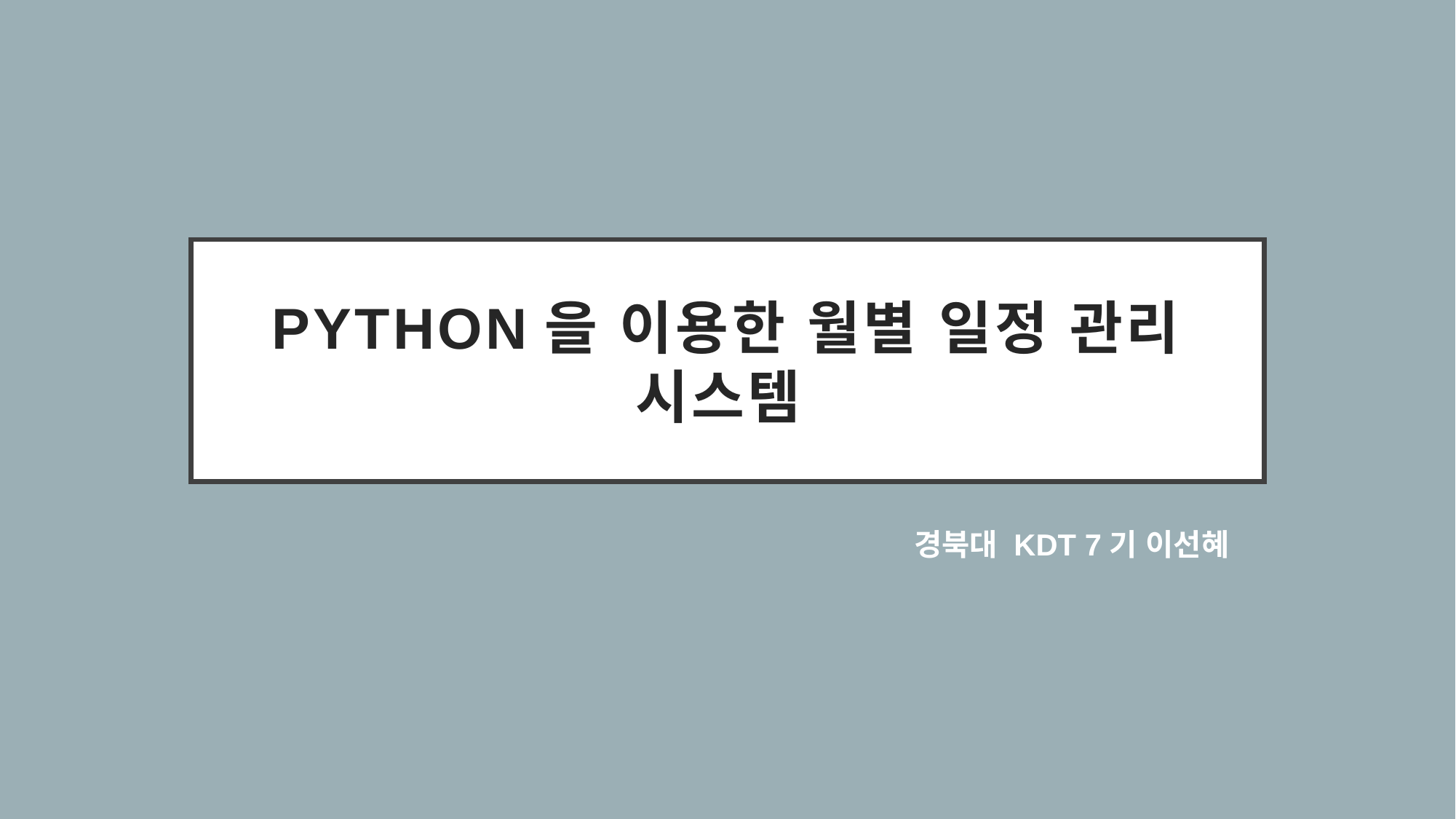

# Python을 이용한 월별 일정 관리 시스템
 경북대 KDT 7기 이선혜